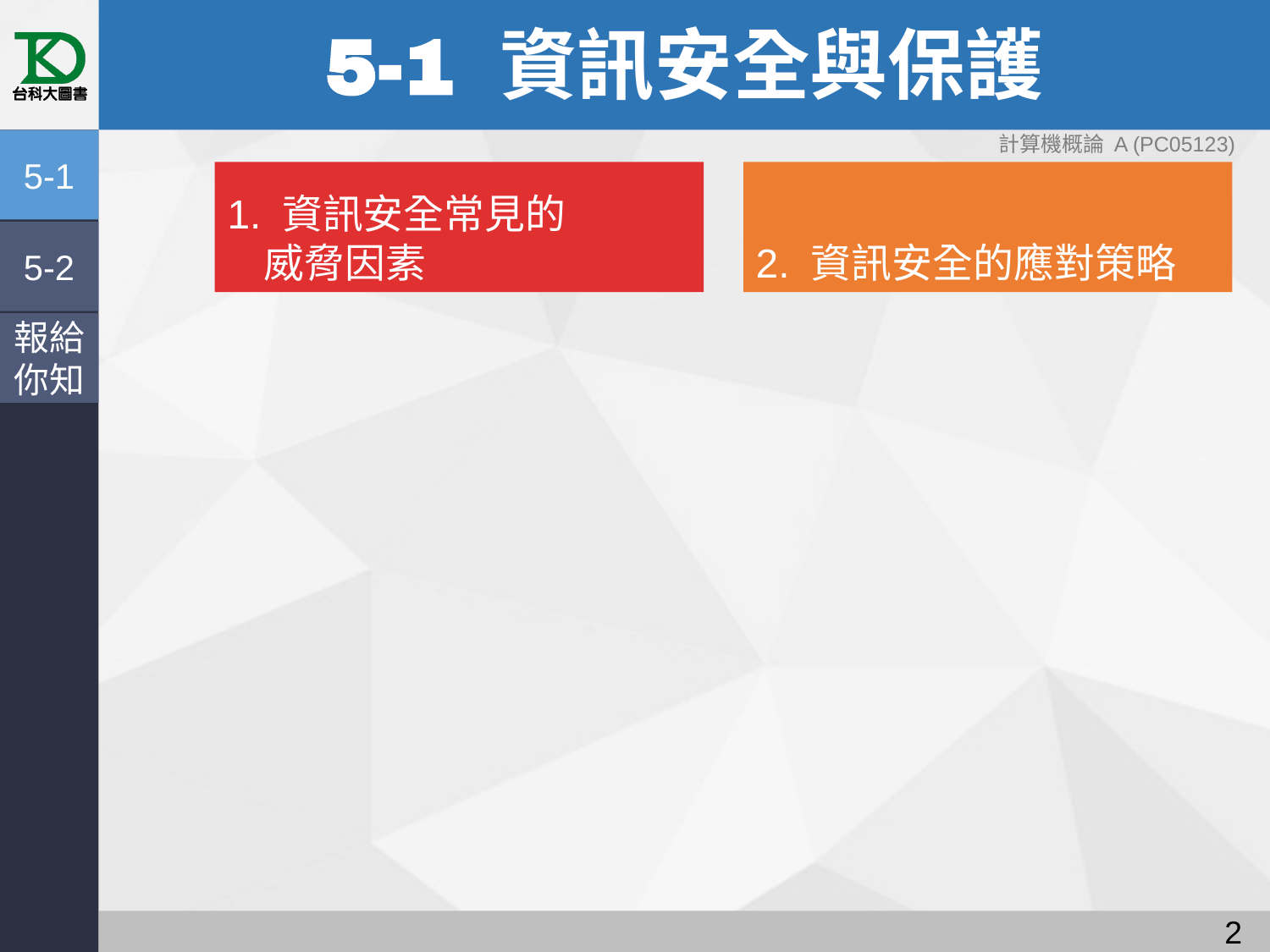

# 5-1 資訊安全與保護
計算機概論 A (PC05123)
5-1
1. 資訊安全常見的
    威脅因素
2. 資訊安全的應對策略
5-2
報給
你知
2